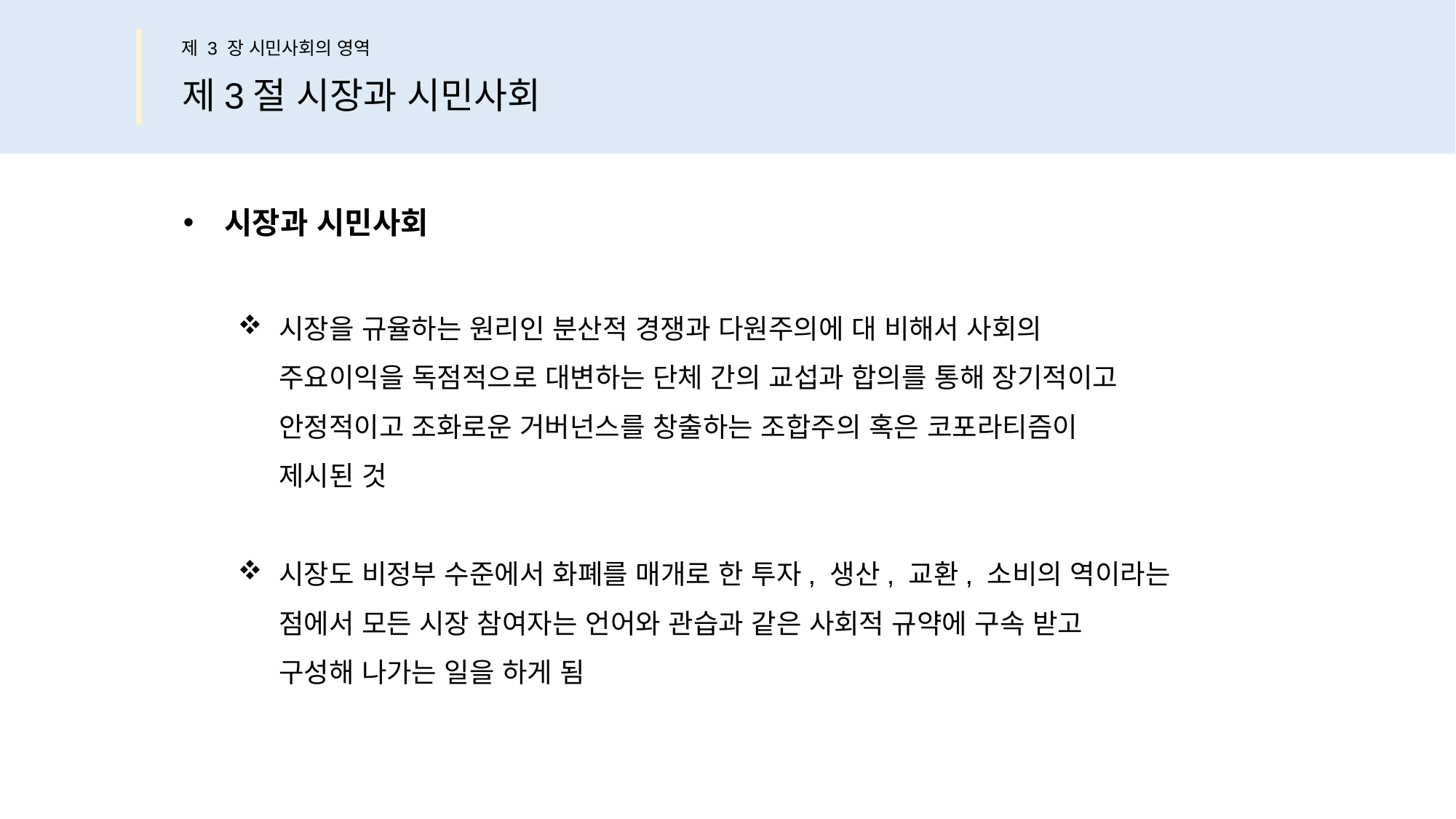

제 3 장 시민사회의 영역
제3절 시장과 시민사회
시장과 시민사회

시장을 규율하는 원리인 분산적 경쟁과 다원주의에 대 비해서 사회의
주요이익을 독점적으로 대변하는 단체 간의 교섭과 합의를 통해 장기적이고
안정적이고 조화로운 거버넌스를 창출하는 조합주의 혹은 코포라티즘이
제시된 것

시장도 비정부 수준에서 화폐를 매개로 한 투자, 생산, 교환, 소비의 역이라는
점에서 모든 시장 참여자는 언어와 관습과 같은 사회적 규약에 구속 받고
구성해 나가는 일을 하게 됨